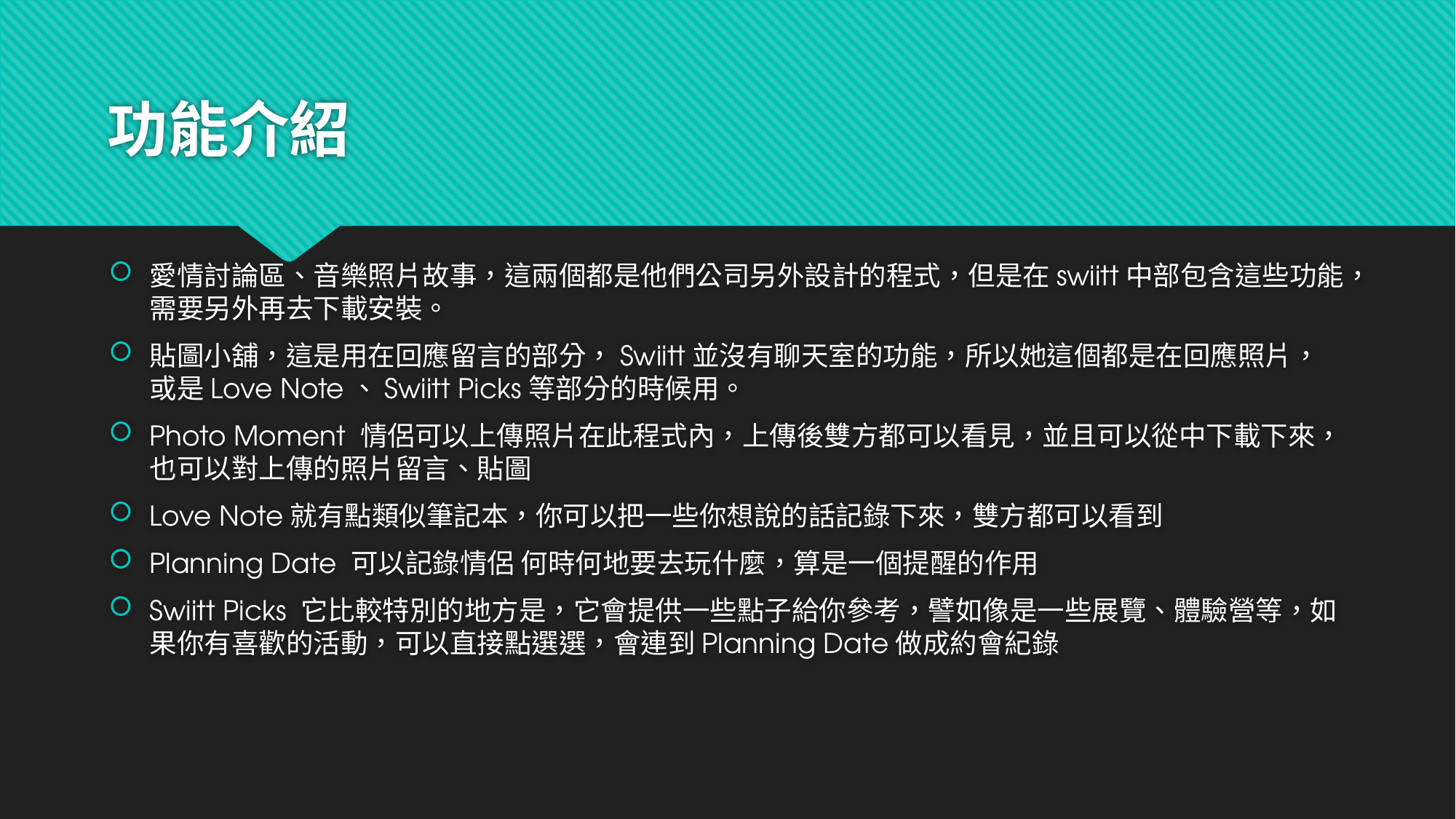

# 功能介紹
愛情討論區、音樂照片故事，這兩個都是他們公司另外設計的程式，但是在swiitt中部包含這些功能，需要另外再去下載安裝。
貼圖小舖，這是用在回應留言的部分，Swiitt並沒有聊天室的功能，所以她這個都是在回應照片，或是Love Note、Swiitt Picks等部分的時候用。
Photo Moment 情侶可以上傳照片在此程式內，上傳後雙方都可以看見，並且可以從中下載下來，也可以對上傳的照片留言、貼圖
Love Note就有點類似筆記本，你可以把一些你想說的話記錄下來，雙方都可以看到
Planning Date 可以記錄情侶 何時何地要去玩什麼，算是一個提醒的作用
Swiitt Picks 它比較特別的地方是，它會提供一些點子給你參考，譬如像是一些展覽、體驗營等，如果你有喜歡的活動，可以直接點選選，會連到Planning Date做成約會紀錄